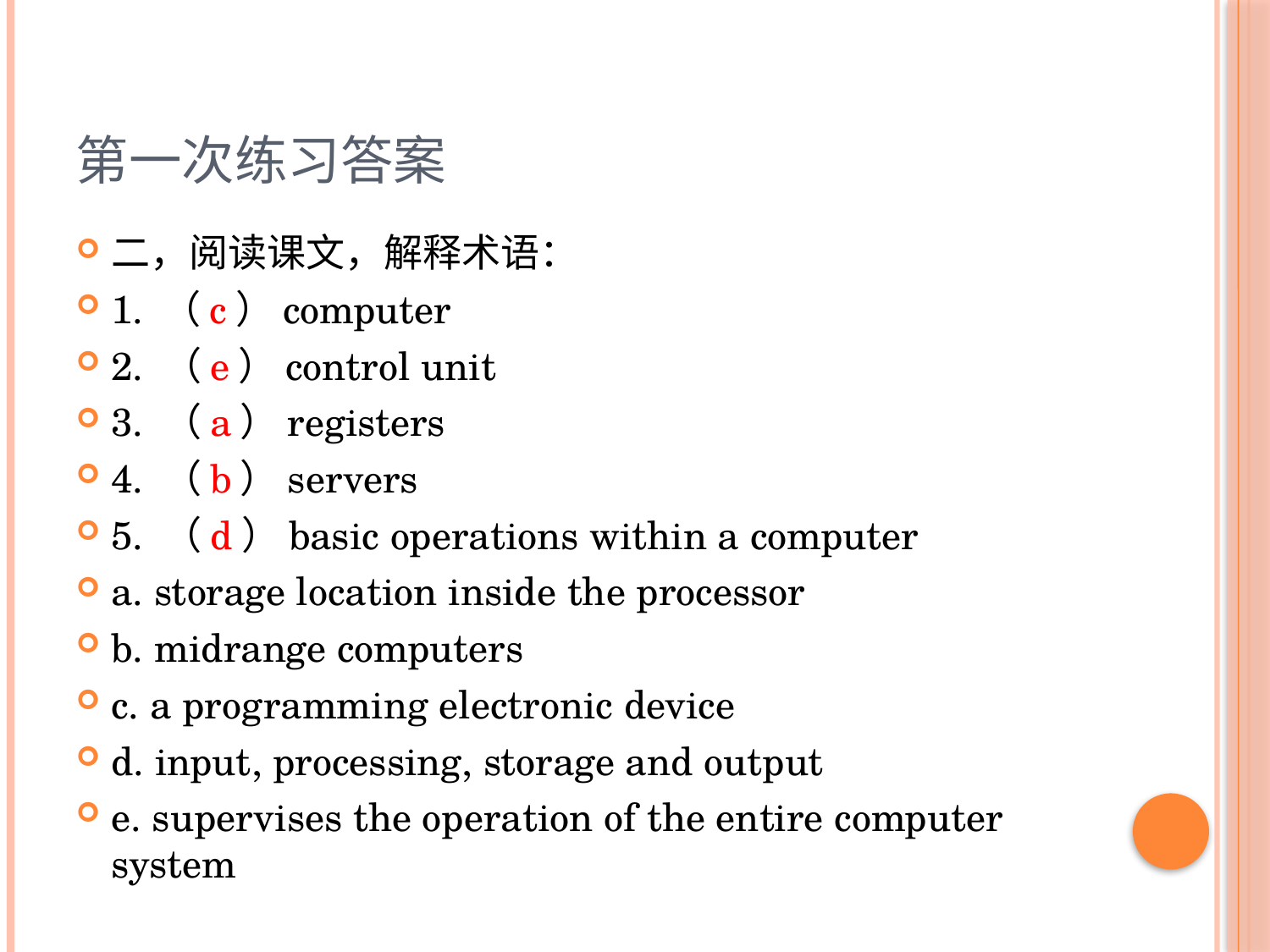

# 第一次练习答案
二，阅读课文，解释术语：
1. （c）computer
2. （e）control unit
3. （a）registers
4. （b）servers
5. （d）basic operations within a computer
a. storage location inside the processor
b. midrange computers
c. a programming electronic device
d. input, processing, storage and output
e. supervises the operation of the entire computer system